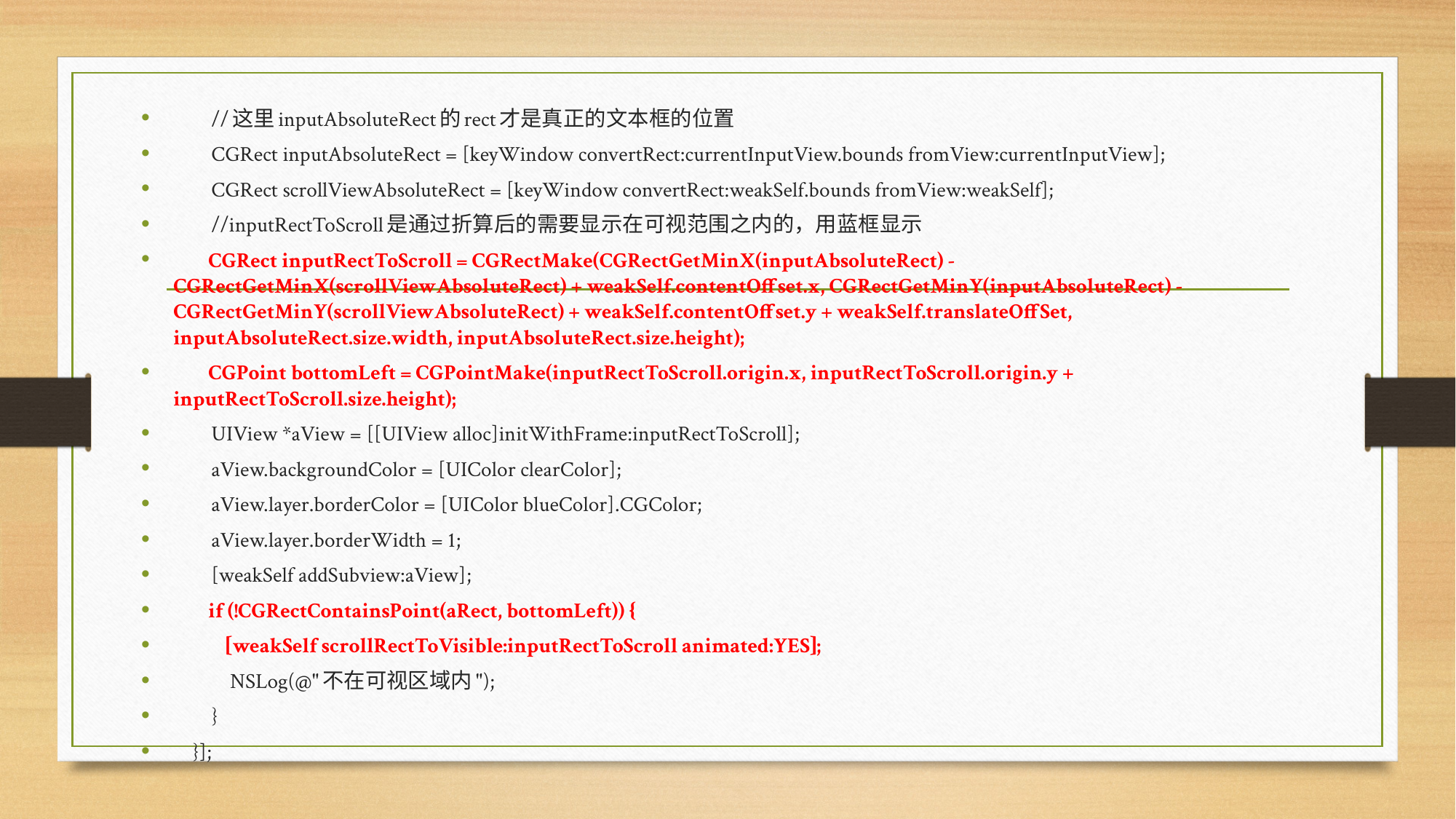

//这里inputAbsoluteRect的rect才是真正的文本框的位置
        CGRect inputAbsoluteRect = [keyWindow convertRect:currentInputView.bounds fromView:currentInputView];
        CGRect scrollViewAbsoluteRect = [keyWindow convertRect:weakSelf.bounds fromView:weakSelf];
        //inputRectToScroll是通过折算后的需要显示在可视范围之内的，用蓝框显示
        CGRect inputRectToScroll = CGRectMake(CGRectGetMinX(inputAbsoluteRect) - CGRectGetMinX(scrollViewAbsoluteRect) + weakSelf.contentOffset.x, CGRectGetMinY(inputAbsoluteRect) - CGRectGetMinY(scrollViewAbsoluteRect) + weakSelf.contentOffset.y + weakSelf.translateOffSet, inputAbsoluteRect.size.width, inputAbsoluteRect.size.height);
        CGPoint bottomLeft = CGPointMake(inputRectToScroll.origin.x, inputRectToScroll.origin.y + inputRectToScroll.size.height);
        UIView *aView = [[UIView alloc]initWithFrame:inputRectToScroll];
        aView.backgroundColor = [UIColor clearColor];
        aView.layer.borderColor = [UIColor blueColor].CGColor;
        aView.layer.borderWidth = 1;
        [weakSelf addSubview:aView];
        if (!CGRectContainsPoint(aRect, bottomLeft)) {
            [weakSelf scrollRectToVisible:inputRectToScroll animated:YES];
            NSLog(@"不在可视区域内");
        }
    }];